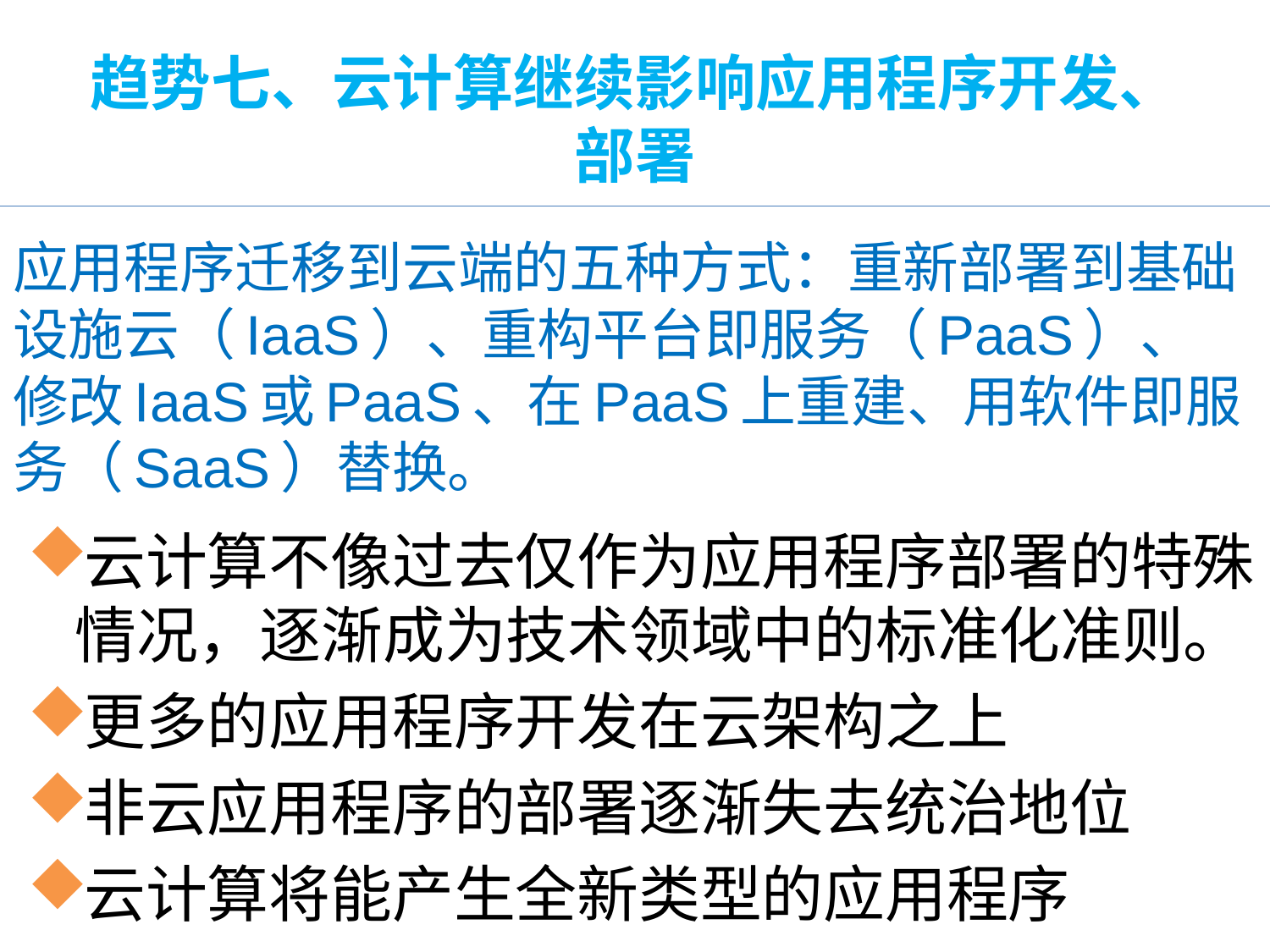

# 趋势七、云计算继续影响应用程序开发、部署
应用程序迁移到云端的五种方式：重新部署到基础设施云（IaaS）、重构平台即服务（PaaS）、修改IaaS或PaaS、在PaaS上重建、用软件即服务（SaaS）替换。
云计算不像过去仅作为应用程序部署的特殊情况，逐渐成为技术领域中的标准化准则。
更多的应用程序开发在云架构之上
非云应用程序的部署逐渐失去统治地位
云计算将能产生全新类型的应用程序